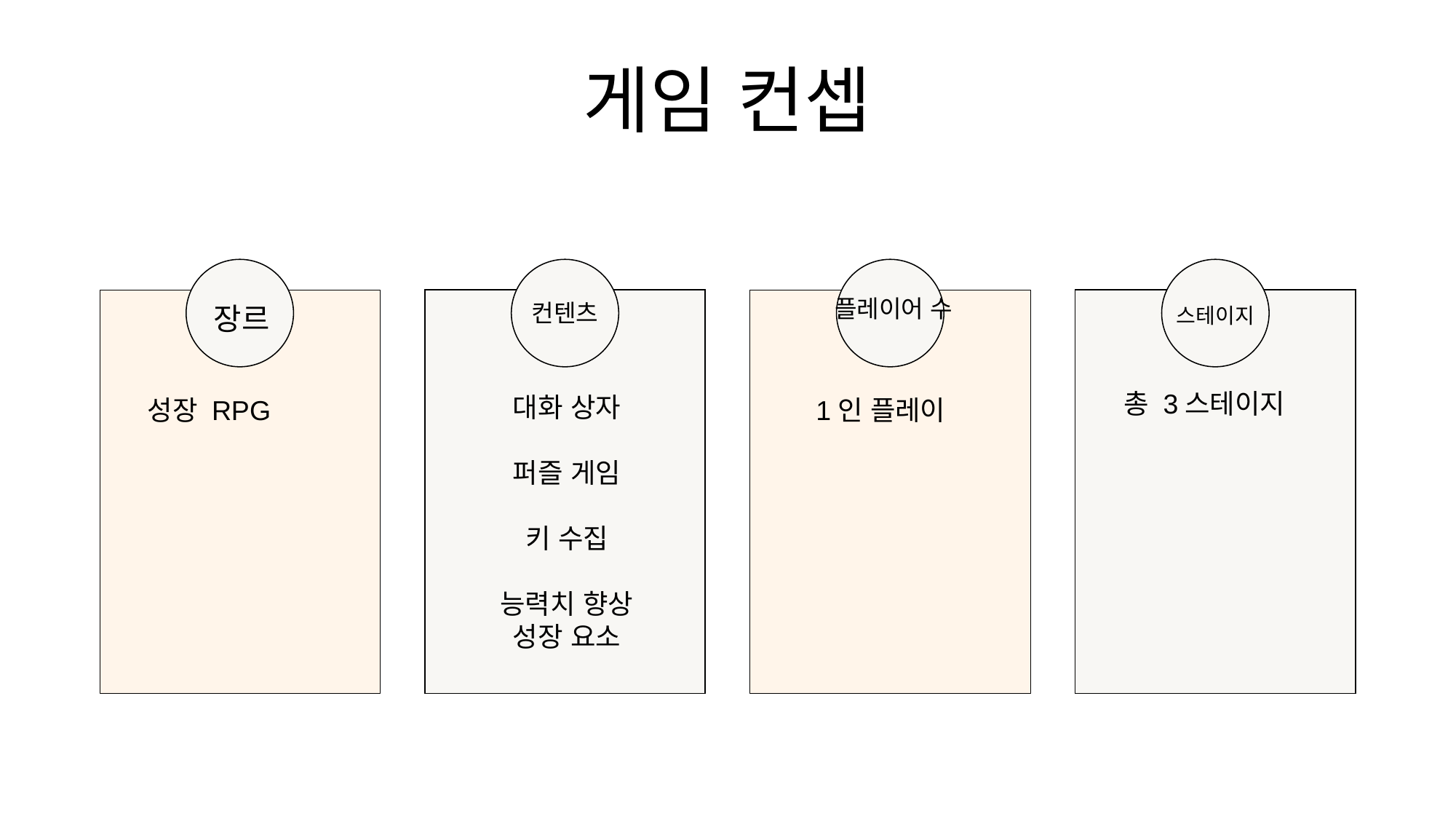

게임 컨셉

장르

컨텐츠

플레이어 수

스테이지

총 3스테이지
대화 상자

퍼즐 게임

키 수집

능력치 향상
성장 요소
성장 RPG
1인 플레이